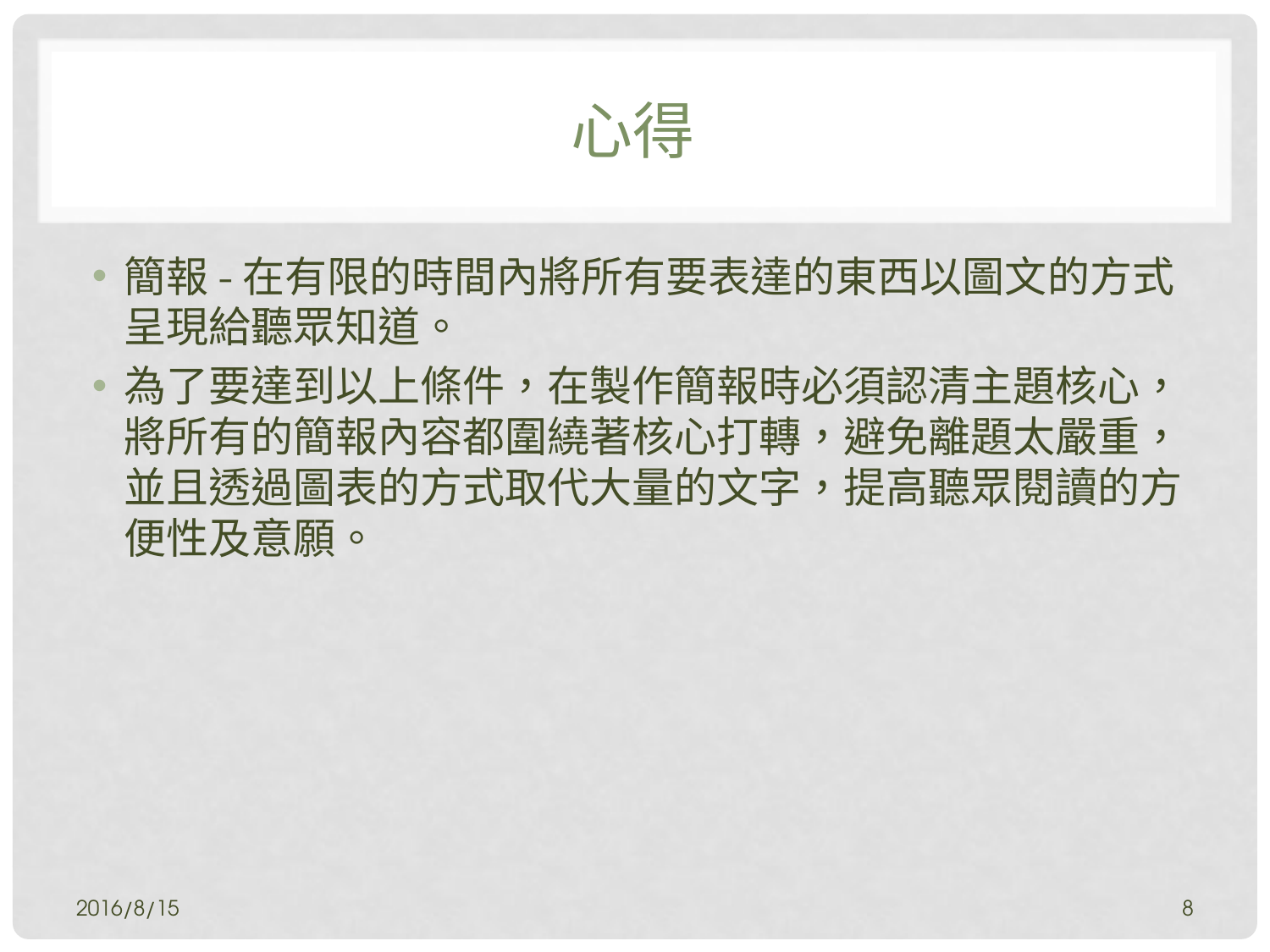

# 心得
簡報-在有限的時間內將所有要表達的東西以圖文的方式呈現給聽眾知道。
為了要達到以上條件，在製作簡報時必須認清主題核心，將所有的簡報內容都圍繞著核心打轉，避免離題太嚴重，並且透過圖表的方式取代大量的文字，提高聽眾閱讀的方便性及意願。
2016/8/15
8